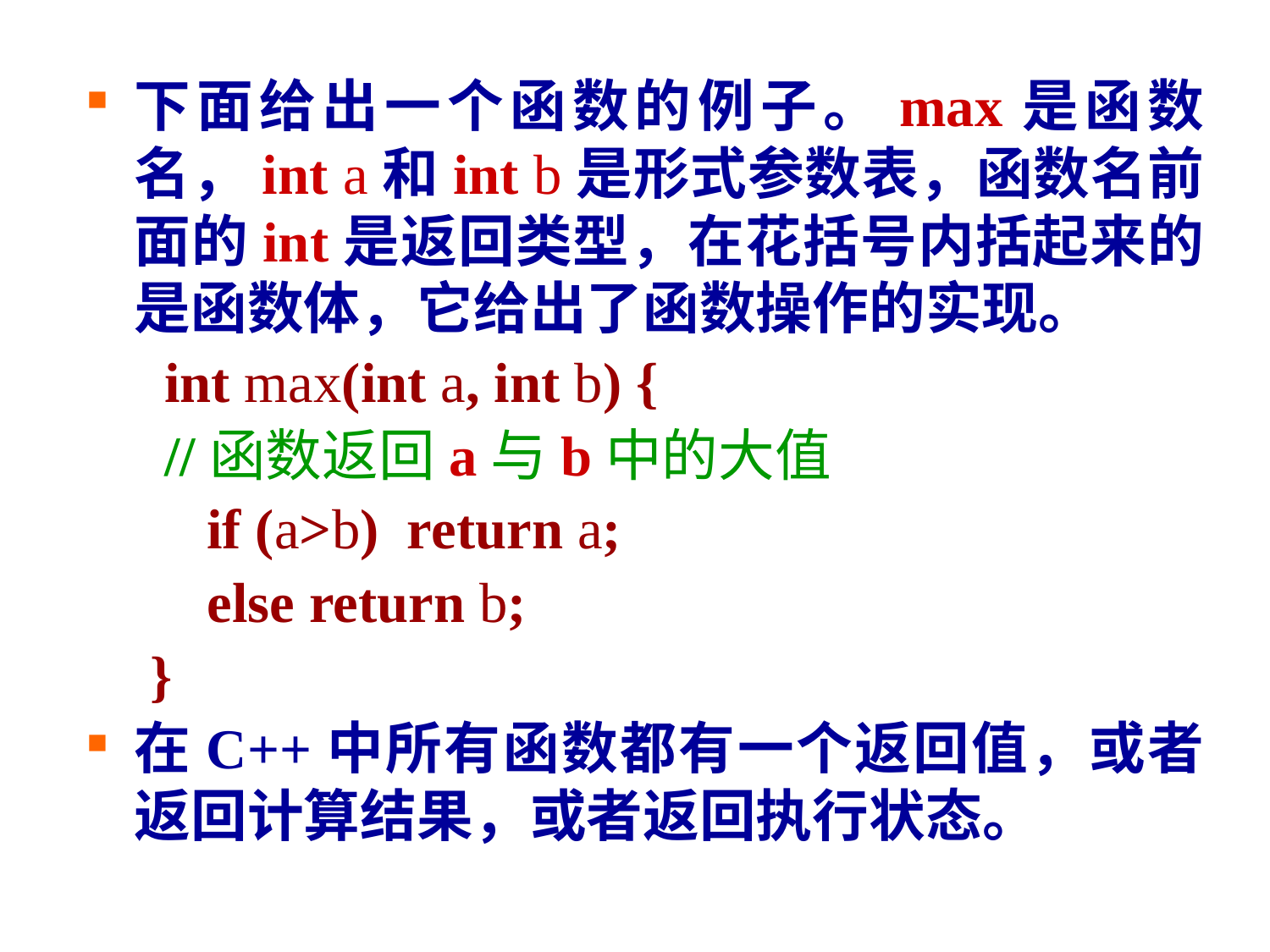

下面给出一个函数的例子。max是函数名，int a和int b是形式参数表，函数名前面的int是返回类型，在花括号内括起来的是函数体，它给出了函数操作的实现。
 int max(int a, int b) {
 //函数返回a与b中的大值
    if (a>b)  return a;
    else return b;
}
在C++中所有函数都有一个返回值，或者返回计算结果，或者返回执行状态。
74